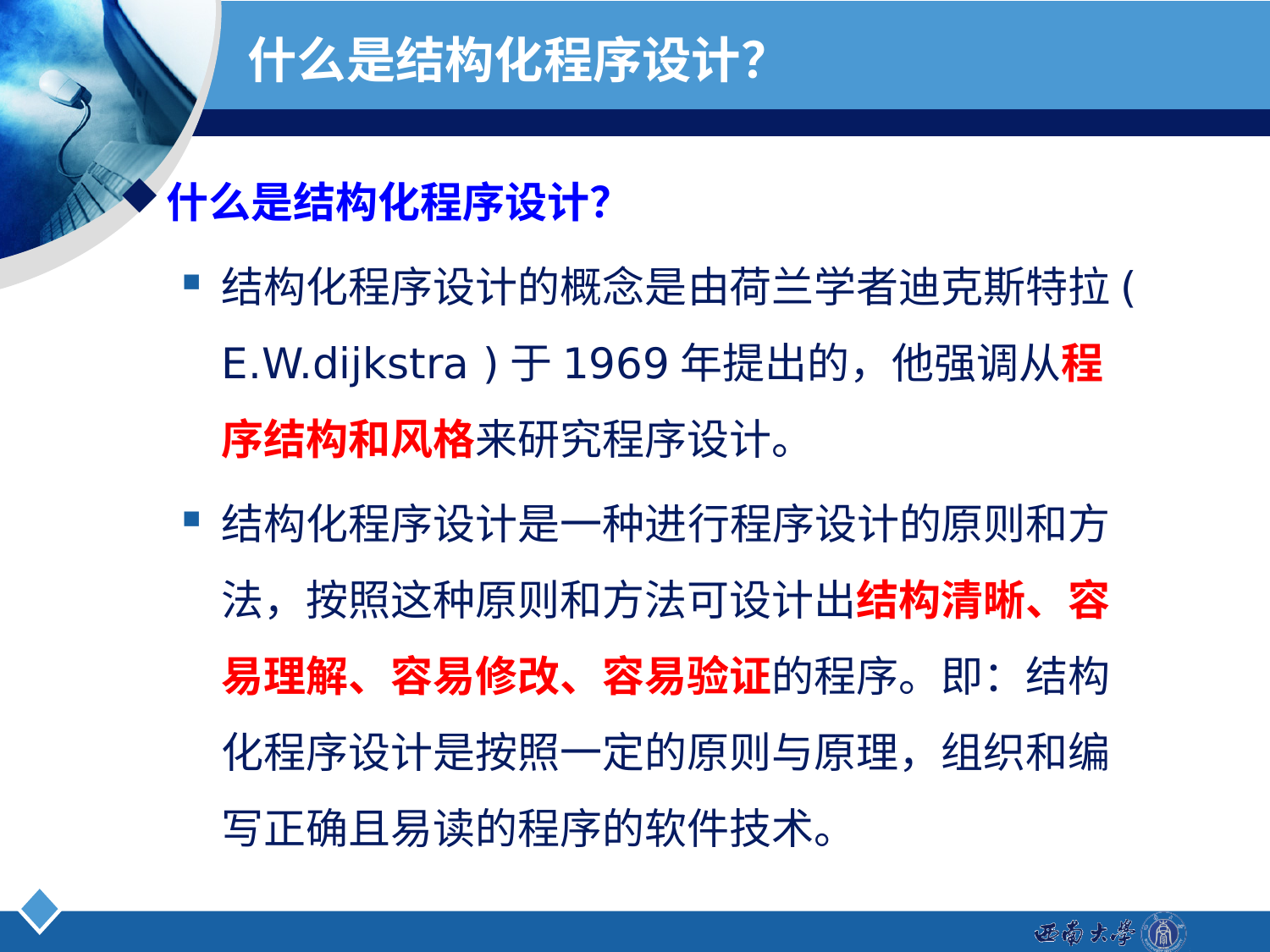

# 什么是结构化程序设计？
什么是结构化程序设计？
结构化程序设计的概念是由荷兰学者迪克斯特拉( E.W.dijkstra )于1969年提出的，他强调从程序结构和风格来研究程序设计。
结构化程序设计是一种进行程序设计的原则和方法，按照这种原则和方法可设计出结构清晰、容易理解、容易修改、容易验证的程序。即：结构化程序设计是按照一定的原则与原理，组织和编写正确且易读的程序的软件技术。